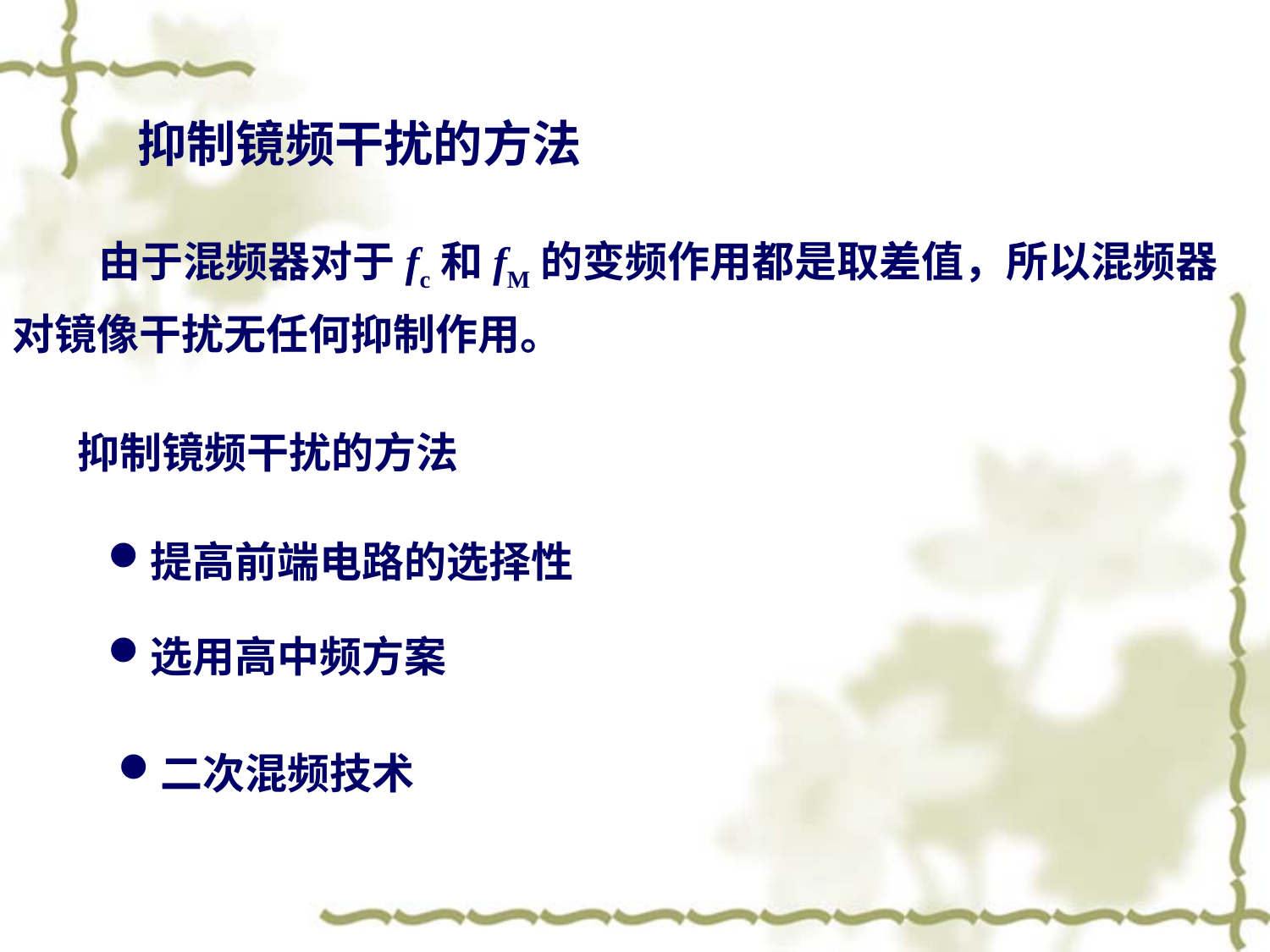

抑制镜频干扰的方法
        由于混频器对于fc和fM的变频作用都是取差值，所以混频器对镜像干扰无任何抑制作用。
抑制镜频干扰的方法
提高前端电路的选择性
选用高中频方案
二次混频技术